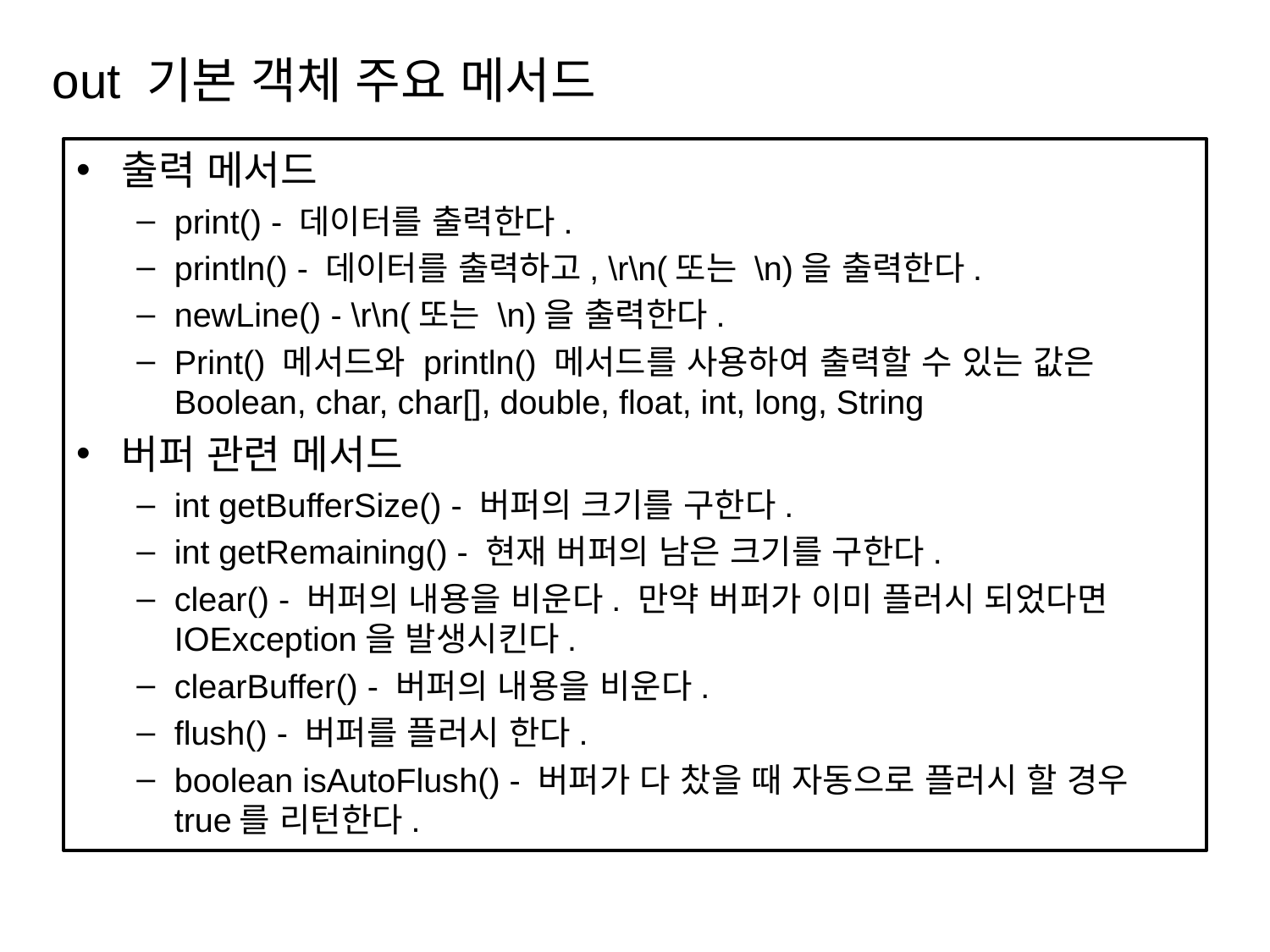

# out 기본 객체 주요 메서드
출력 메서드
print() - 데이터를 출력한다.
println() - 데이터를 출력하고, \r\n(또는 \n)을 출력한다.
newLine() - \r\n(또는 \n)을 출력한다.
Print() 메서드와 println() 메서드를 사용하여 출력할 수 있는 값은 Boolean, char, char[], double, float, int, long, String
버퍼 관련 메서드
int getBufferSize() - 버퍼의 크기를 구한다.
int getRemaining() - 현재 버퍼의 남은 크기를 구한다.
clear() - 버퍼의 내용을 비운다. 만약 버퍼가 이미 플러시 되었다면 IOException을 발생시킨다.
clearBuffer() - 버퍼의 내용을 비운다.
flush() - 버퍼를 플러시 한다.
boolean isAutoFlush() - 버퍼가 다 찼을 때 자동으로 플러시 할 경우 true를 리턴한다.